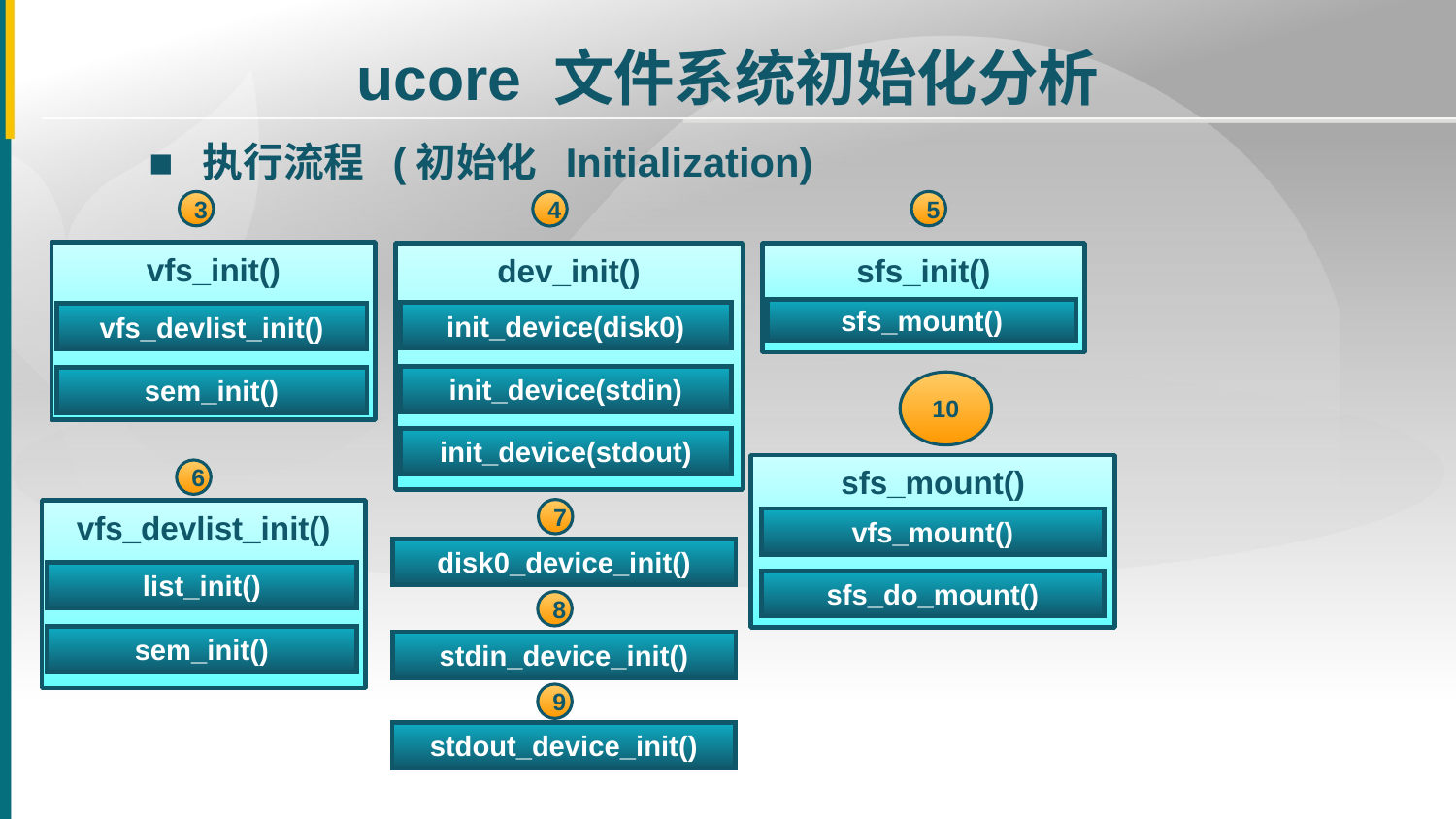

ucore 文件系统初始化分析
■
执行流程  (初始化  Initialization)
3
4
5
vfs_init()
sfs_init()
dev_init()
sfs_mount()
init_device(disk0)
vfs_devlist_init()
init_device(stdin)
sem_init()
10
init_device(stdout)
sfs_mount()
6
7
vfs_devlist_init()
vfs_mount()
disk0_device_init()
list_init()
sfs_do_mount()
8
sem_init()
stdin_device_init()
9
stdout_device_init()